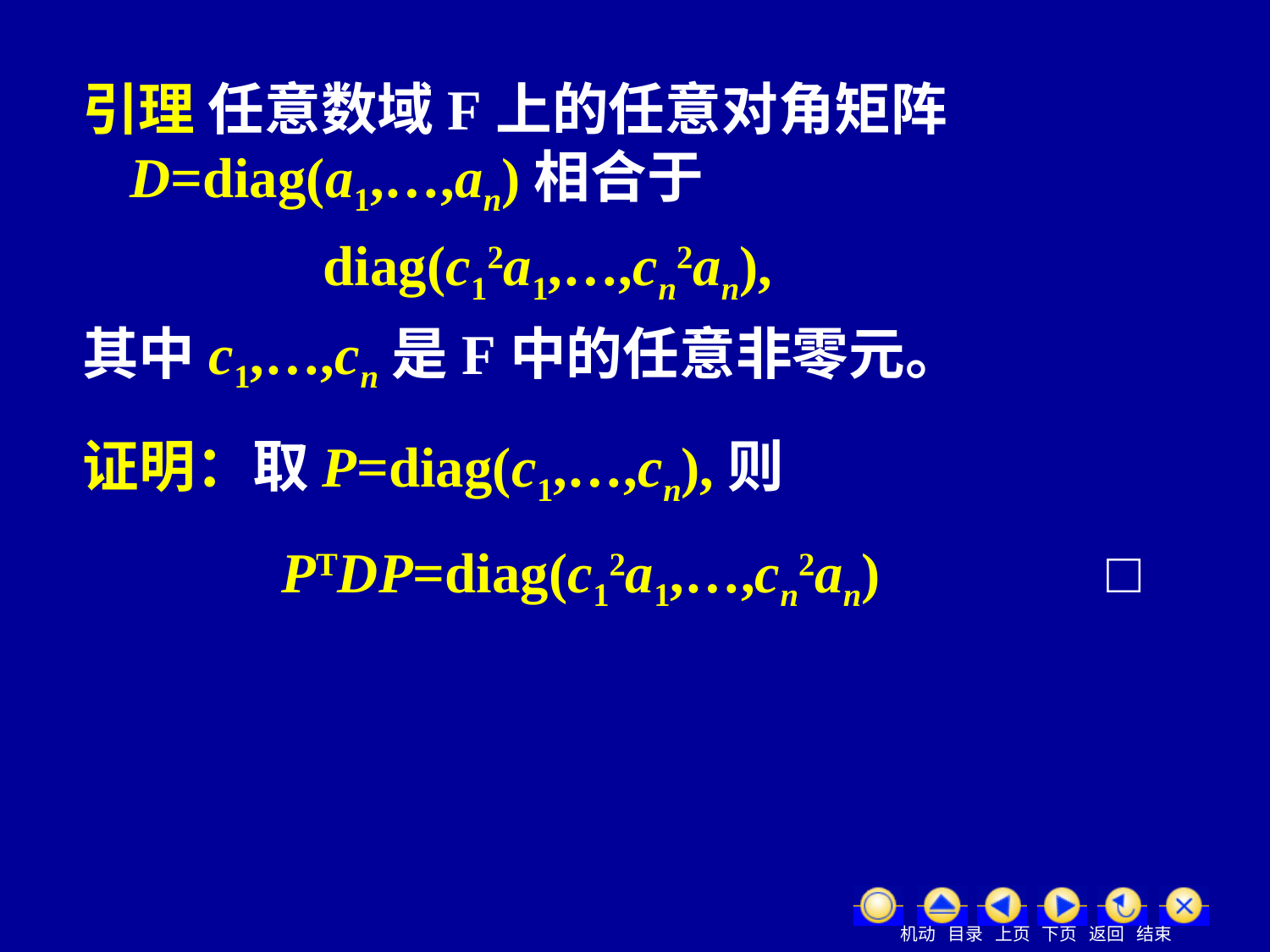

引理 任意数域F上的任意对角矩阵D=diag(a1,…,an)相合于
                 diag(c12a1,…,cn2an),
其中c1,…,cn是F中的任意非零元。
证明：取P=diag(c1,…,cn),则
              PTDP=diag(c12a1,…,cn2an)                □